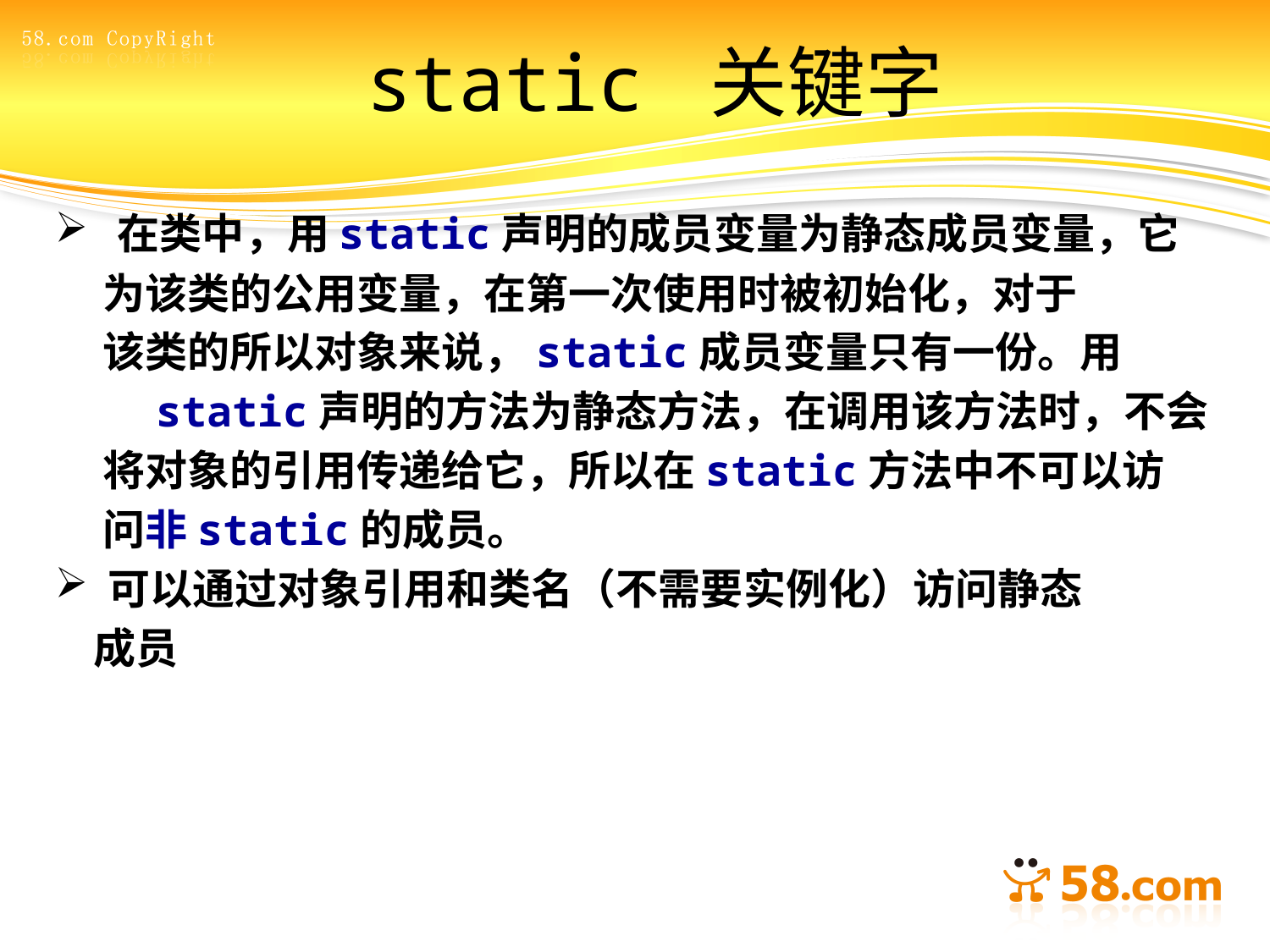

# static 关键字
  在类中，用static声明的成员变量为静态成员变量，它
    为该类的公用变量，在第一次使用时被初始化，对于
    该类的所以对象来说，static成员变量只有一份。用
    static声明的方法为静态方法，在调用该方法时，不会
    将对象的引用传递给它，所以在static方法中不可以访
    问非static的成员。
 可以通过对象引用和类名（不需要实例化）访问静态
   成员